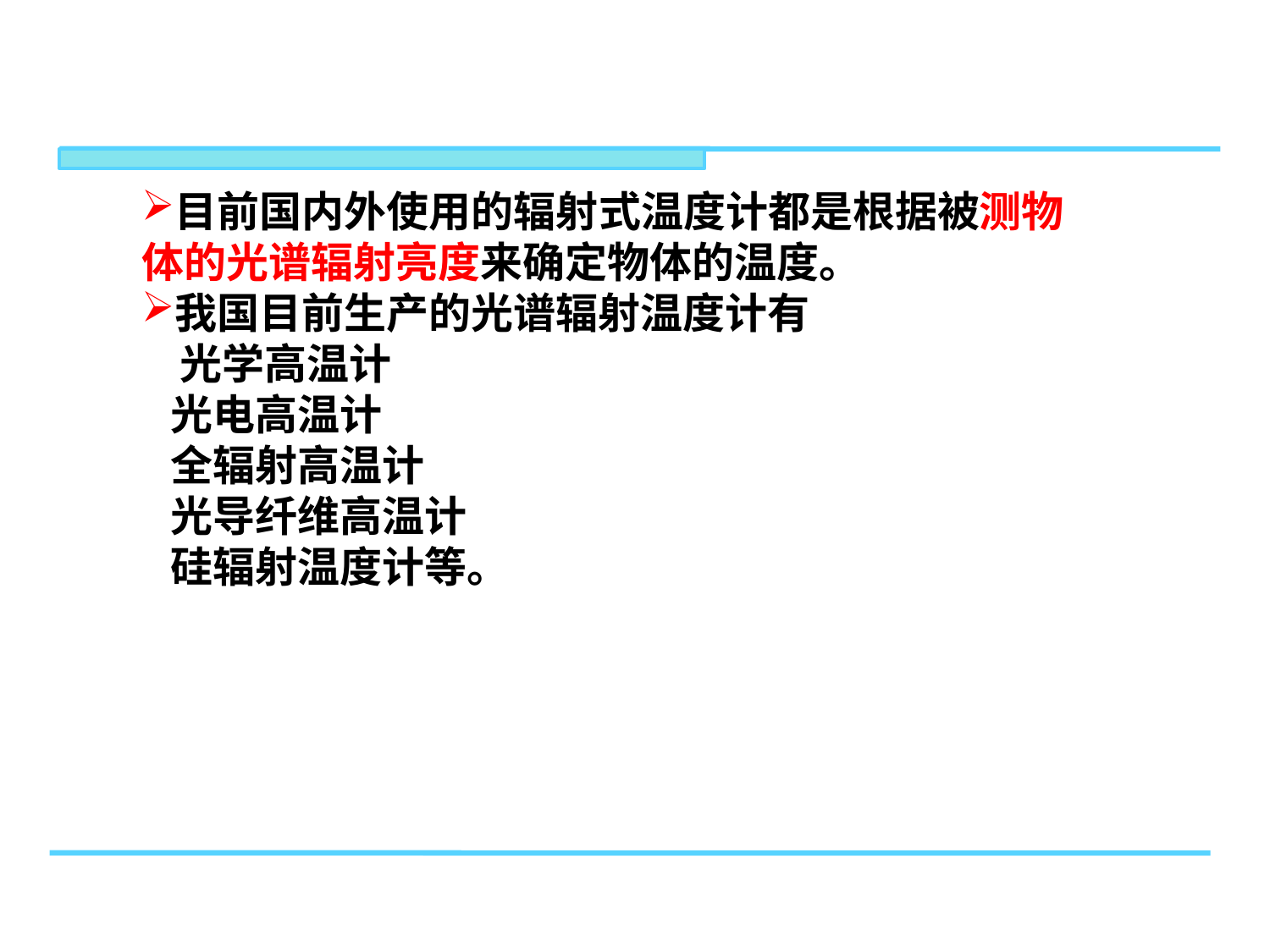

目前国内外使用的辐射式温度计都是根据被测物体的光谱辐射亮度来确定物体的温度。
我国目前生产的光谱辐射温度计有
   光学高温计
  光电高温计
  全辐射高温计
  光导纤维高温计
  硅辐射温度计等。